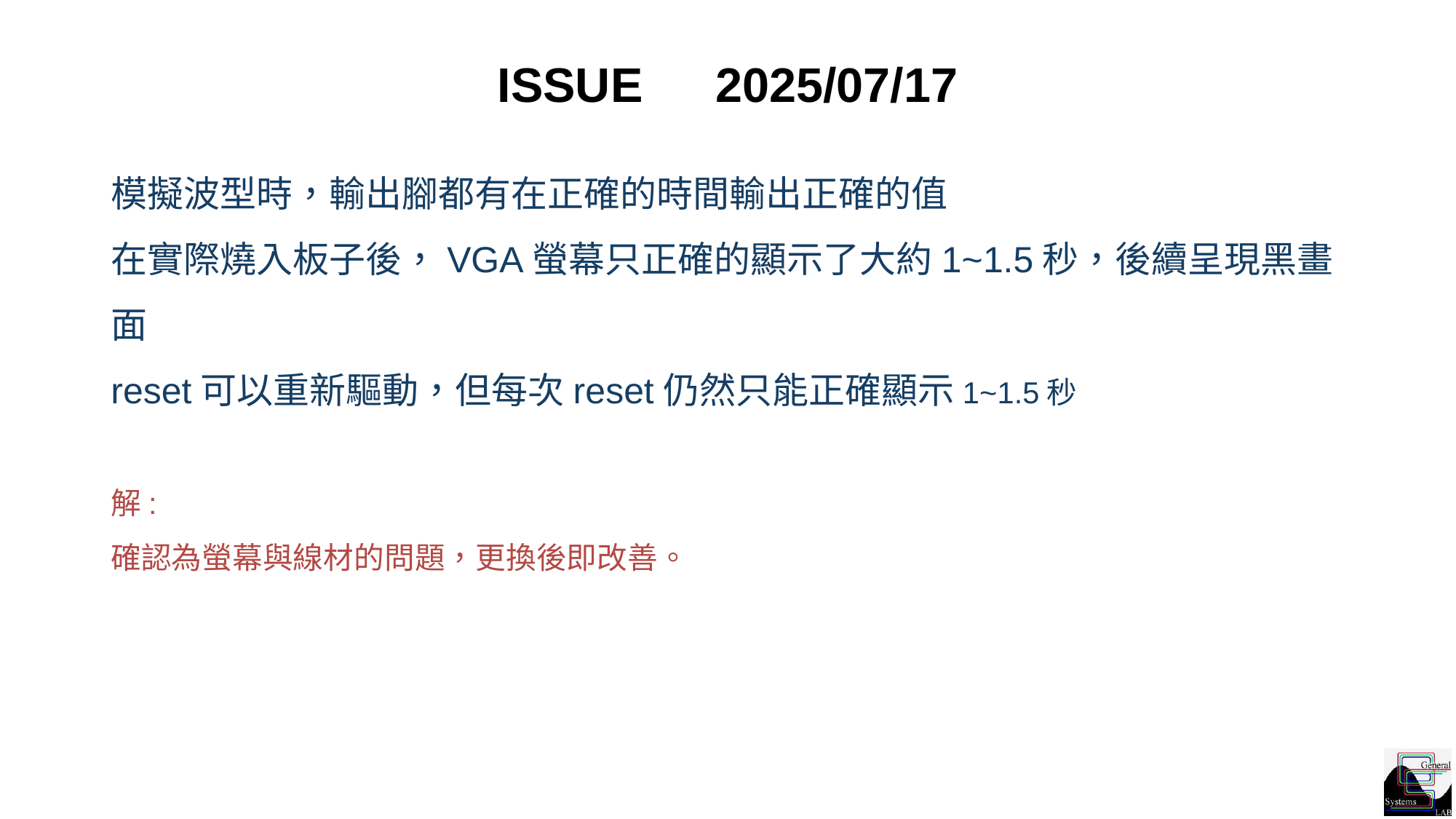

# ISSUE	2025/07/17
模擬波型時，輸出腳都有在正確的時間輸出正確的值
在實際燒入板子後，VGA螢幕只正確的顯示了大約1~1.5秒，後續呈現黑畫面
reset可以重新驅動，但每次reset仍然只能正確顯示1~1.5秒

解:
確認為螢幕與線材的問題，更換後即改善。